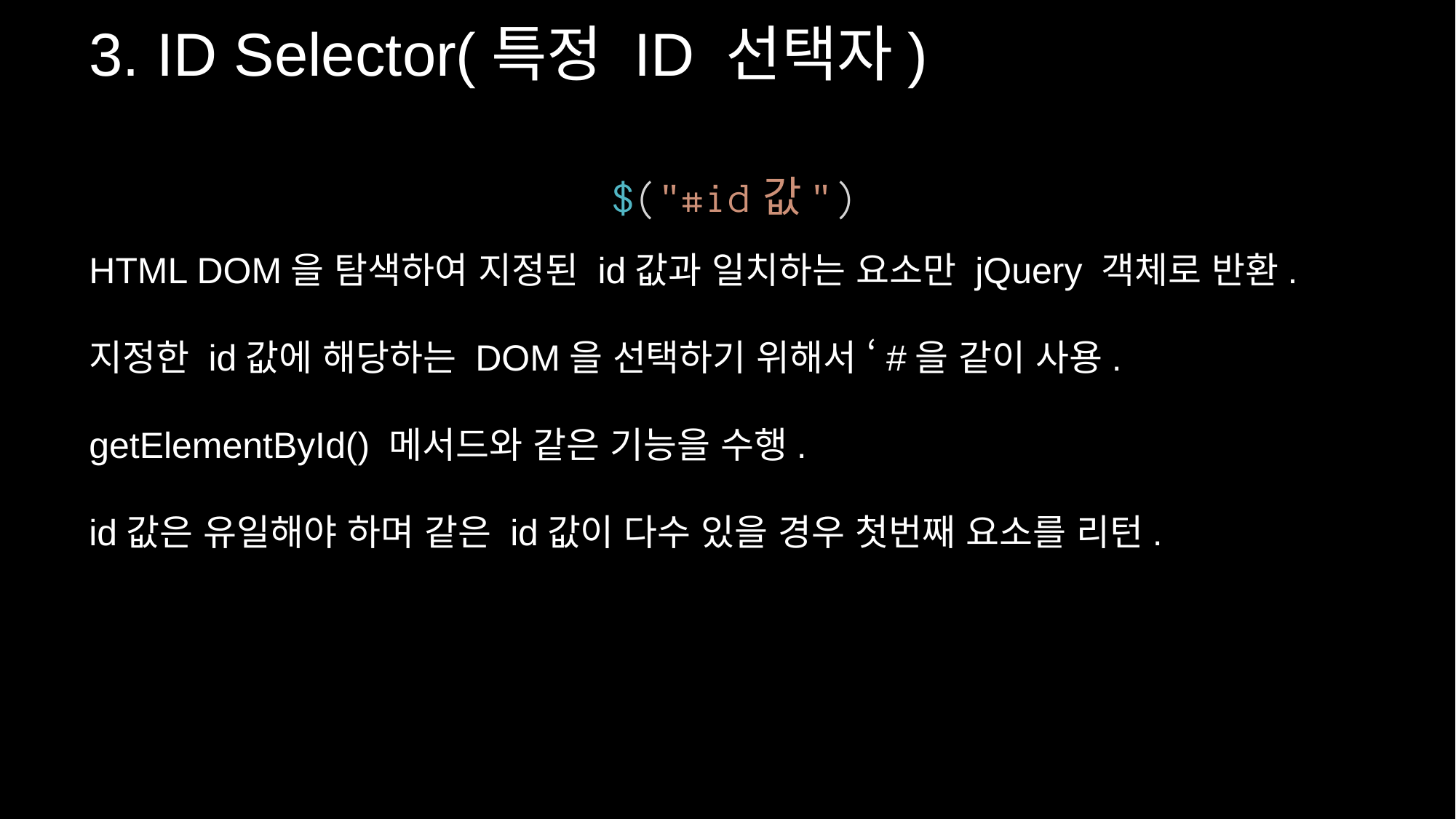

3. ID Selector(특정 ID 선택자)
$("#id값")
HTML DOM을 탐색하여 지정된 id값과 일치하는 요소만 jQuery 객체로 반환.

지정한 id값에 해당하는 DOM을 선택하기 위해서 ‘#을 같이 사용.

getElementById() 메서드와 같은 기능을 수행.

id값은 유일해야 하며 같은 id값이 다수 있을 경우 첫번째 요소를 리턴.